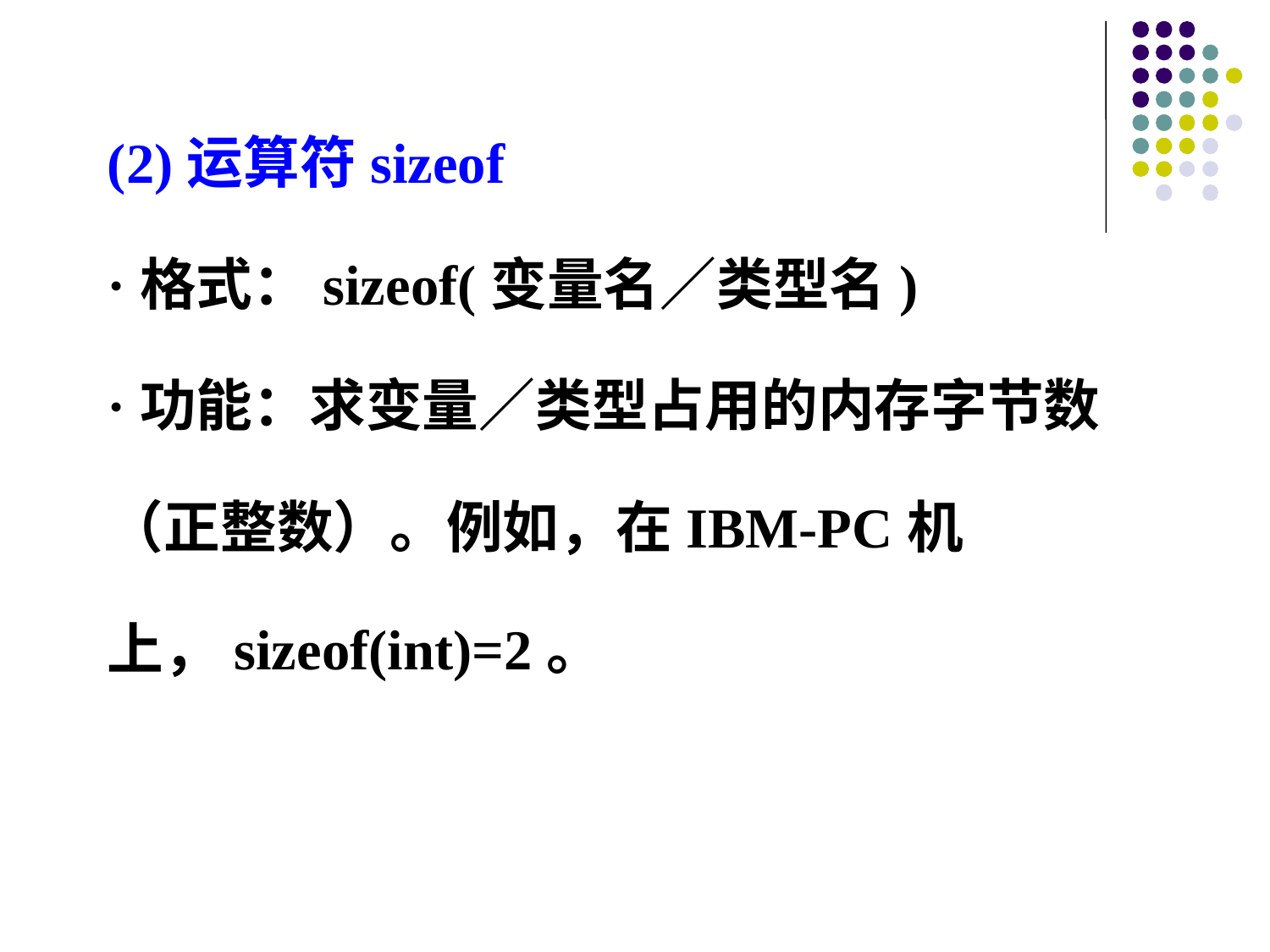

(2)运算符sizeof
·格式：sizeof(变量名／类型名)
·功能：求变量／类型占用的内存字节数（正整数）。例如，在IBM-PC机上，sizeof(int)=2。